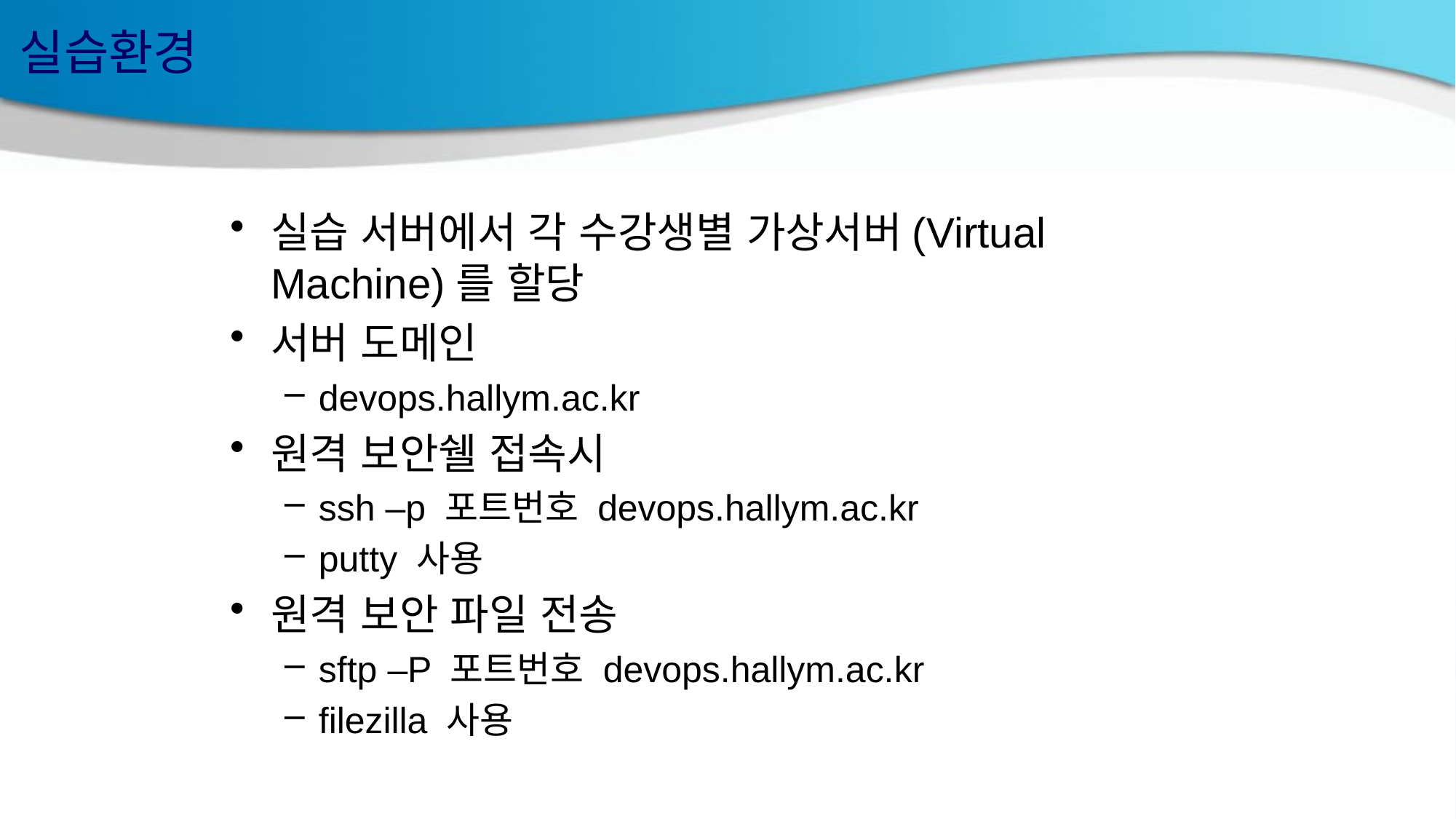

# 실습환경
실습 서버에서 각 수강생별 가상서버(Virtual Machine)를 할당
서버 도메인
devops.hallym.ac.kr
원격 보안쉘 접속시
ssh –p 포트번호 devops.hallym.ac.kr
putty 사용
원격 보안 파일 전송
sftp –P 포트번호 devops.hallym.ac.kr
filezilla 사용